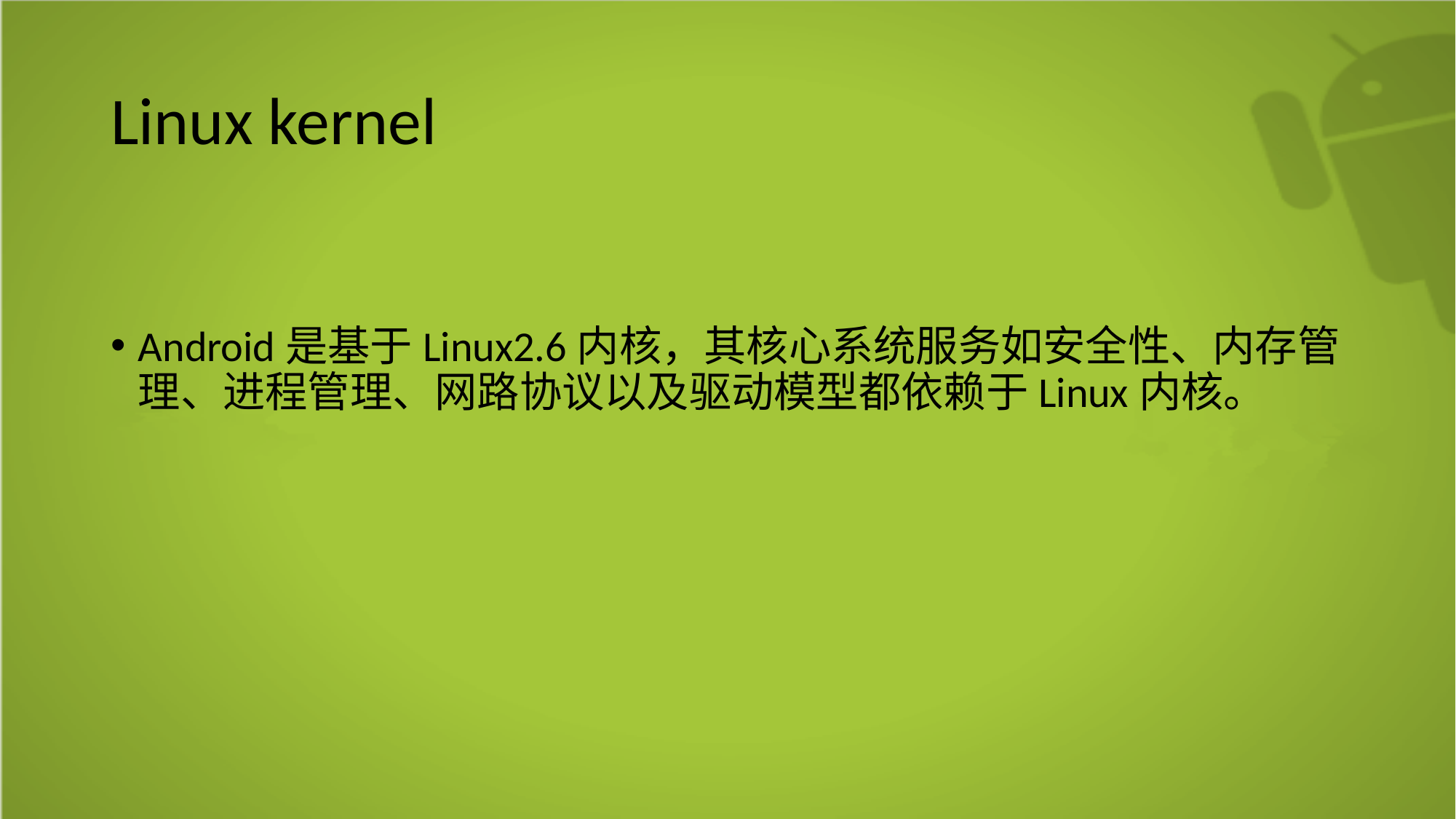

# Linux kernel
Android是基于Linux2.6内核，其核心系统服务如安全性、内存管理、进程管理、网路协议以及驱动模型都依赖于Linux内核。